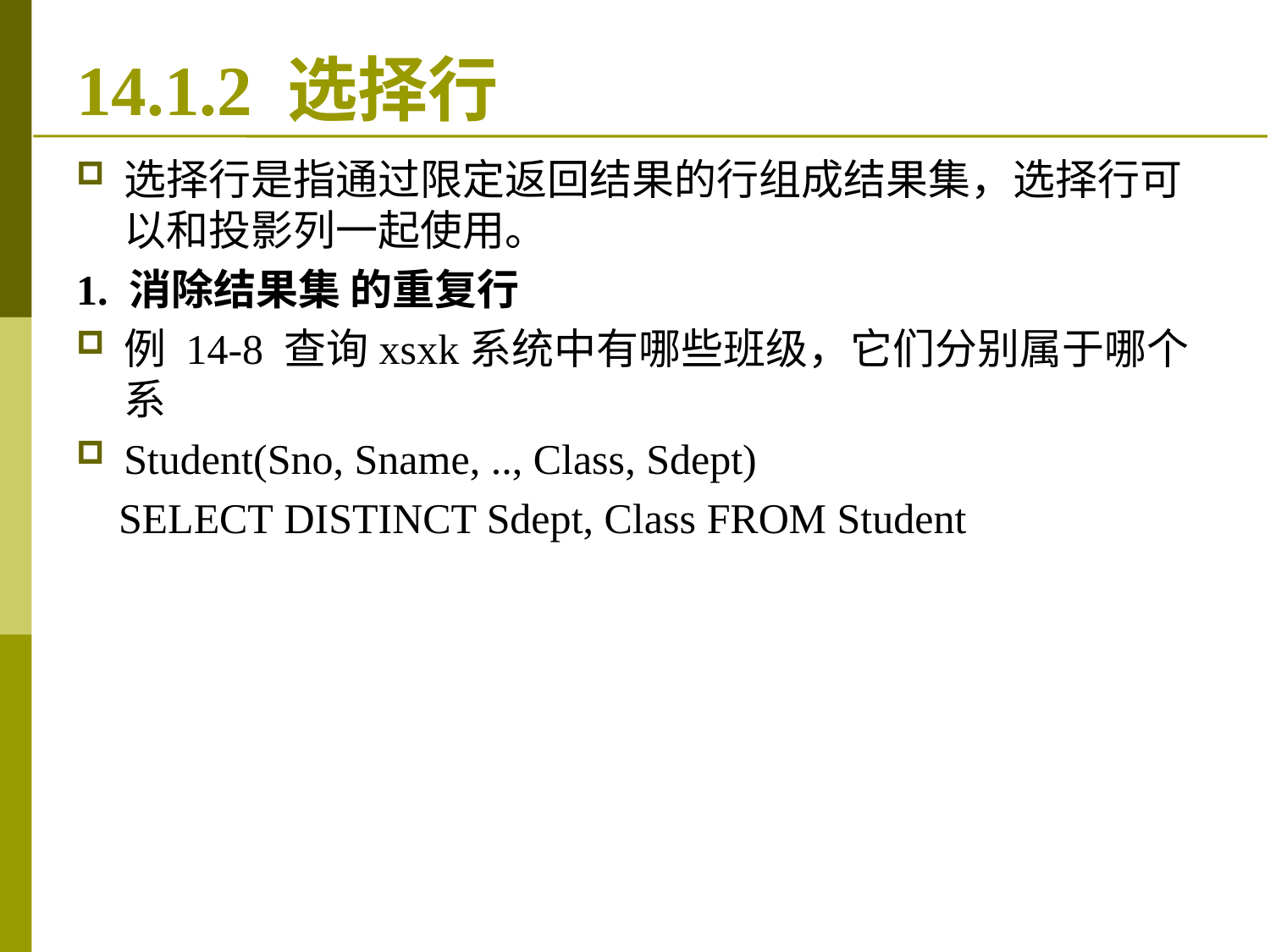

# 14.1.2 选择行
选择行是指通过限定返回结果的行组成结果集，选择行可以和投影列一起使用。
1. 消除结果集 的重复行
例 14‑8 查询xsxk系统中有哪些班级，它们分别属于哪个系
Student(Sno, Sname, .., Class, Sdept)
    select distinct Sdept, Class from Student